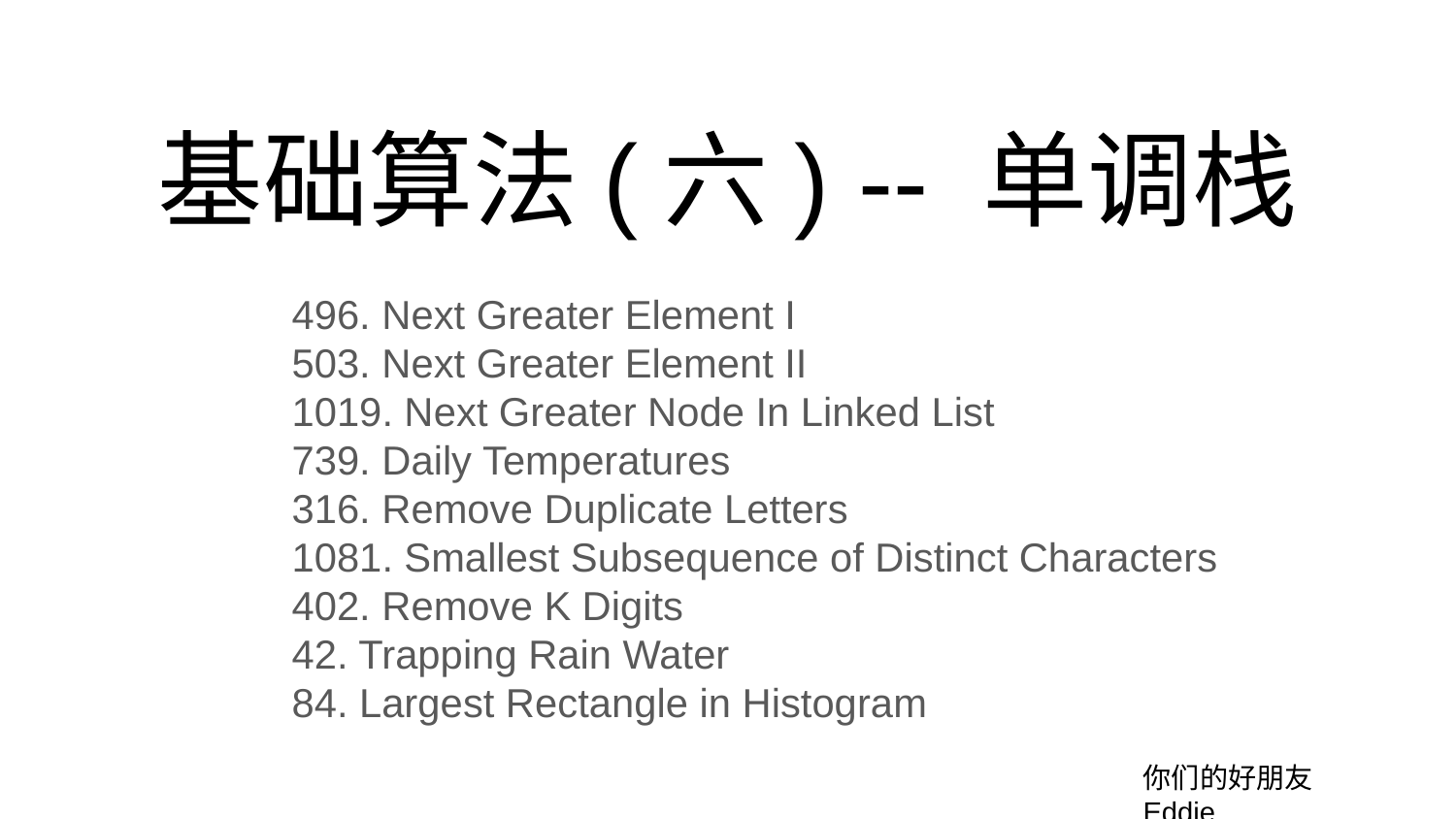

# 基础算法(六) -- 单调栈
496. Next Greater Element I
503. Next Greater Element II
1019. Next Greater Node In Linked List
739. Daily Temperatures
316. Remove Duplicate Letters
1081. Smallest Subsequence of Distinct Characters
402. Remove K Digits
42. Trapping Rain Water
84. Largest Rectangle in Histogram
你们的好朋友Eddie